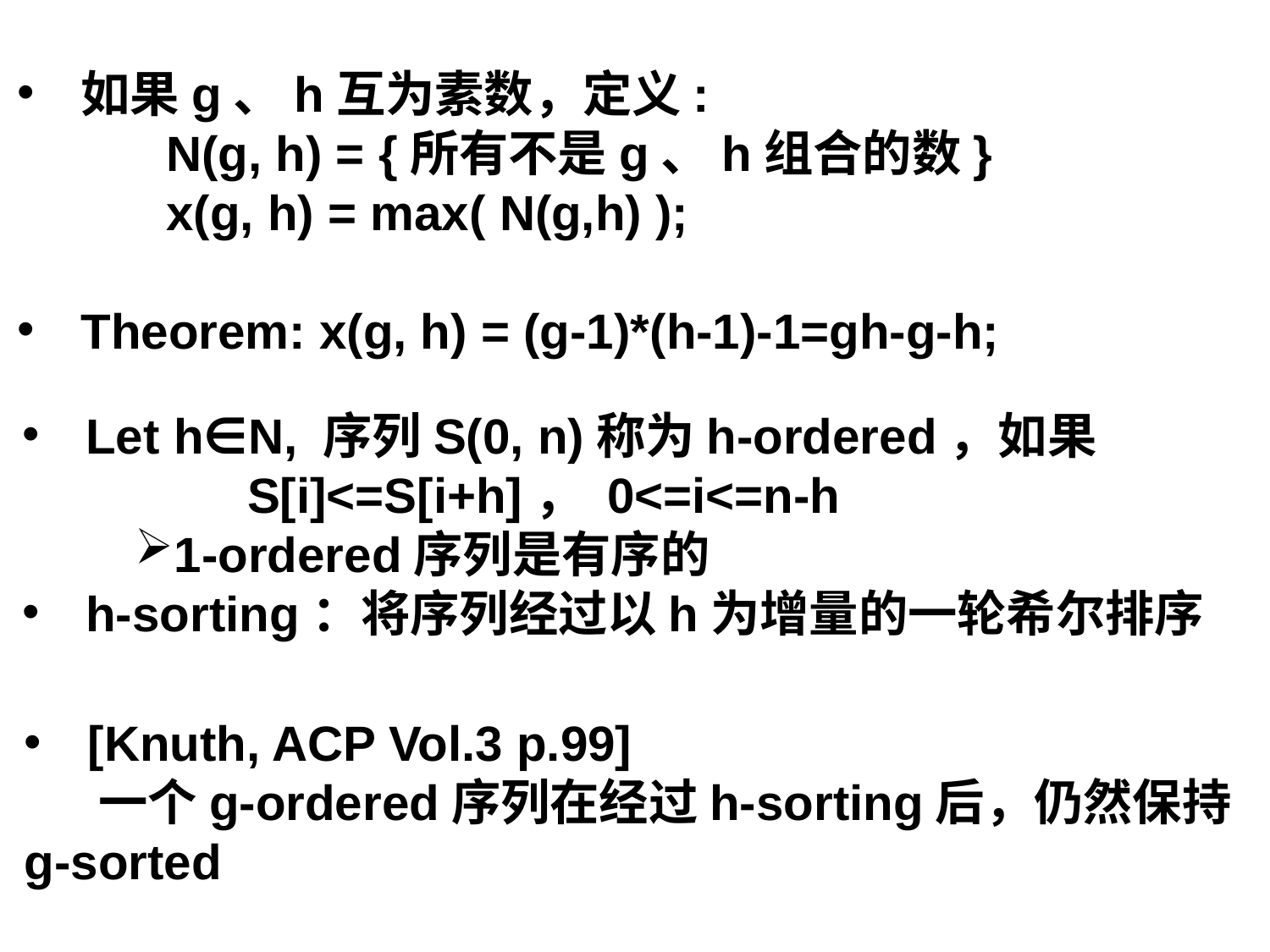

如果g、h互为素数，定义:
N(g, h) = {所有不是g、h组合的数}
x(g, h) = max( N(g,h) );

Theorem: x(g, h) = (g-1)*(h-1)-1=gh-g-h;
Let h∈N, 序列S(0, n)称为h-ordered，如果
S[i]<=S[i+h]， 0<=i<=n-h
1-ordered序列是有序的
h-sorting：将序列经过以h为增量的一轮希尔排序
[Knuth, ACP Vol.3 p.99]
一个g-ordered序列在经过h-sorting后，仍然保持g-sorted